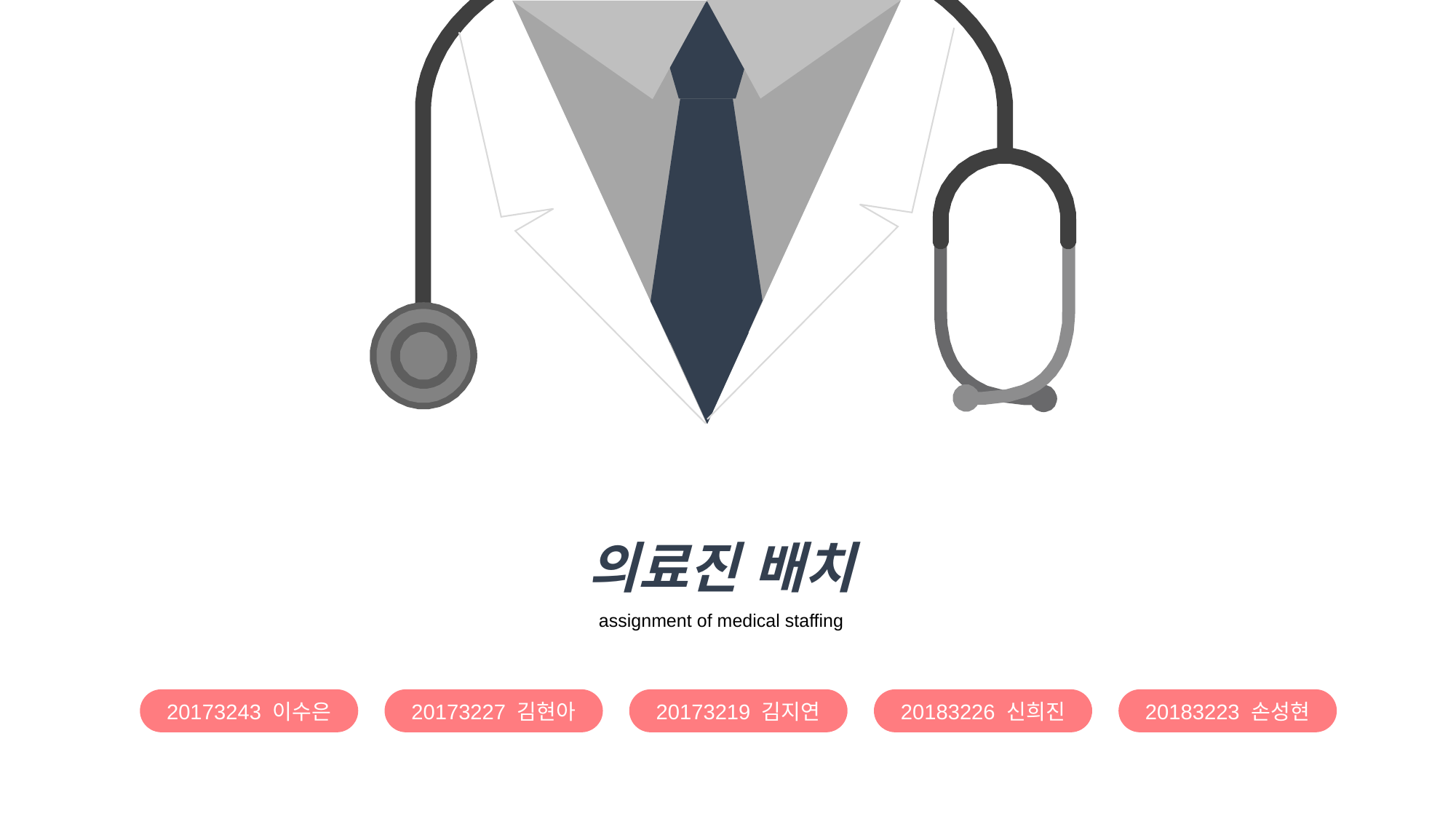

의료진 배치
assignment of medical staffing
20173243 이수은
20173227 김현아
20173219 김지연
20183226 신희진
20183223 손성현